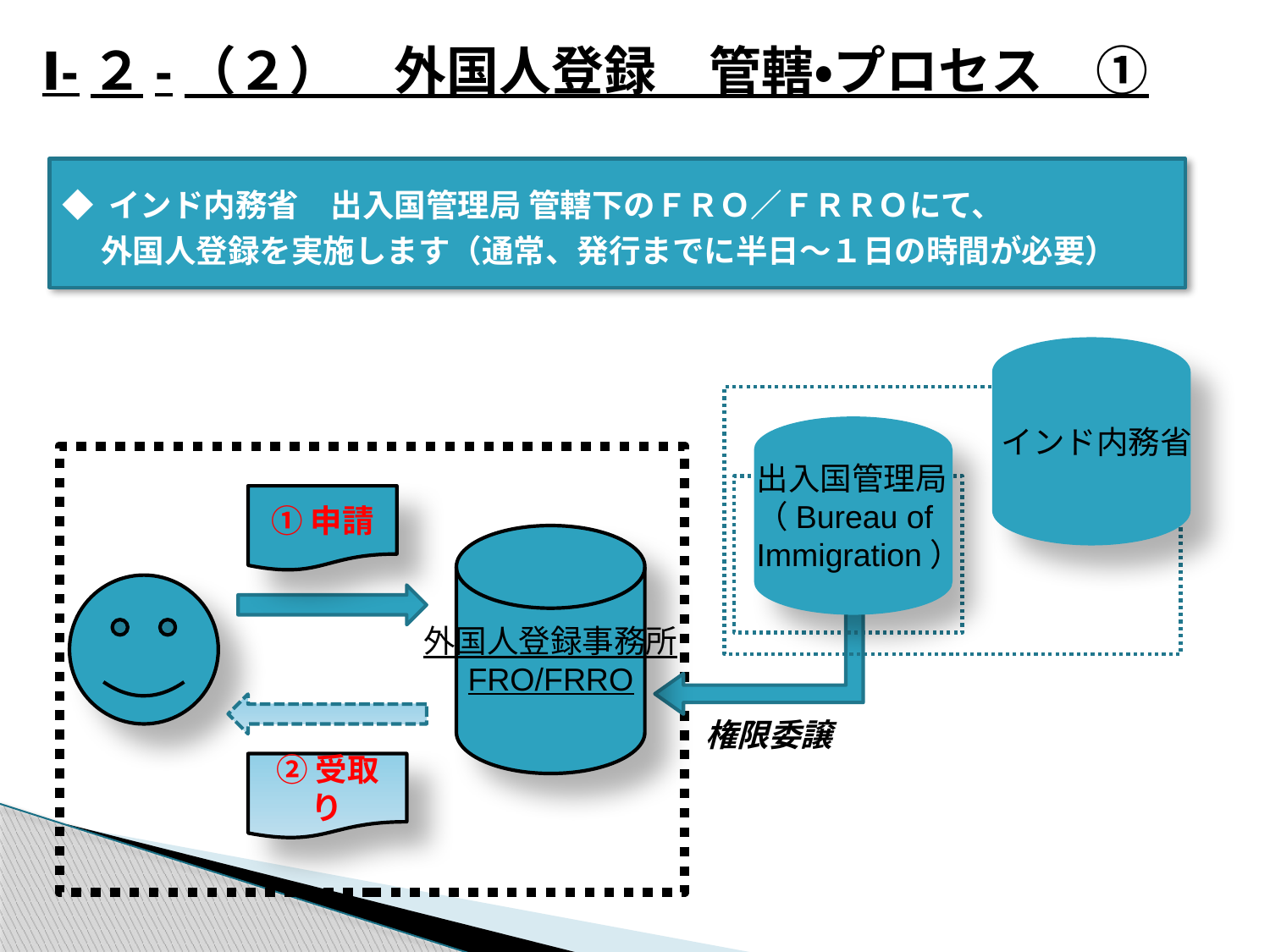

Ⅰ-２-（２）　外国人登録　管轄・プロセス　①
◆ インド内務省　出入国管理局 管轄下のＦＲＯ／ＦＲＲＯにて、
　 外国人登録を実施します（通常、発行までに半日～１日の時間が必要）

インド内務省

出入国管理局
（Bureau of
Immigration）

①申請

外国人登録事務所
FRO/FRRO
権限委譲

②受取り